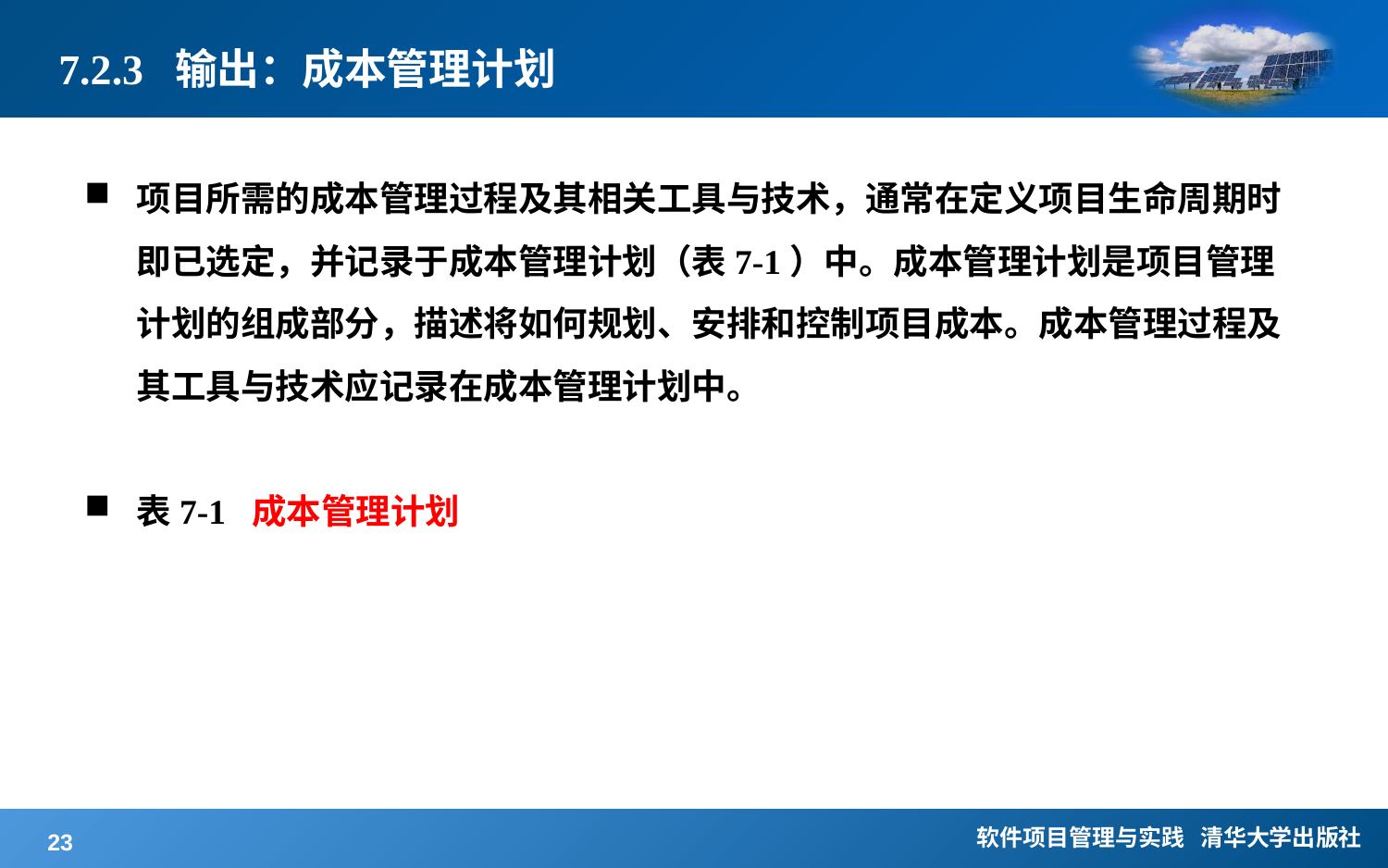

# 7.2.3  输出：成本管理计划
项目所需的成本管理过程及其相关工具与技术，通常在定义项目生命周期时即已选定，并记录于成本管理计划（表7-1）中。成本管理计划是项目管理计划的组成部分，描述将如何规划、安排和控制项目成本。成本管理过程及其工具与技术应记录在成本管理计划中。

表7-1  成本管理计划